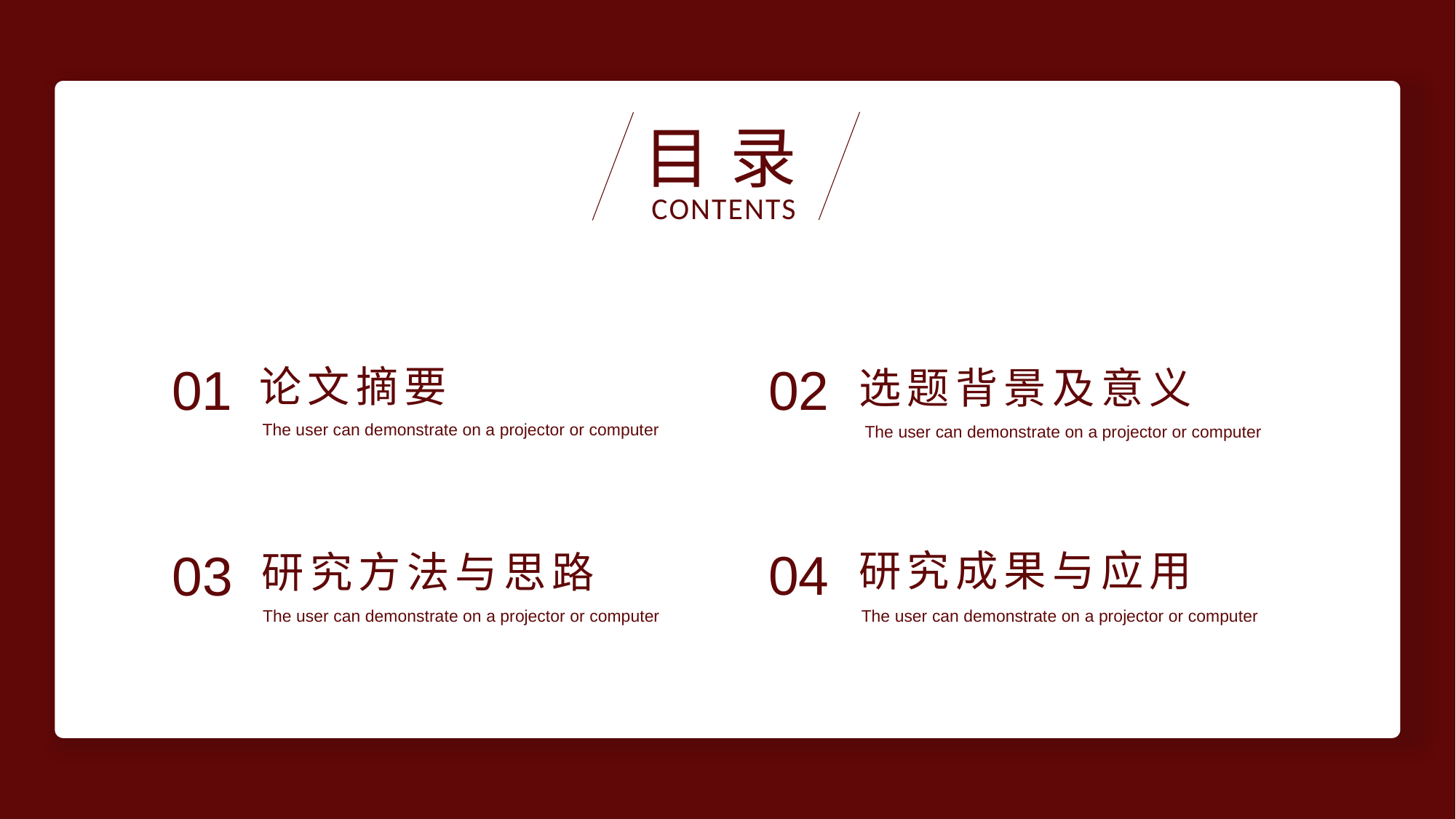

目录
CONTENTS

01
02
论文摘要
The user can demonstrate on a projector or computer
选题背景及意义
The user can demonstrate on a projector or computer
04
03
研究成果与应用
The user can demonstrate on a projector or computer
研究方法与思路
The user can demonstrate on a projector or computer